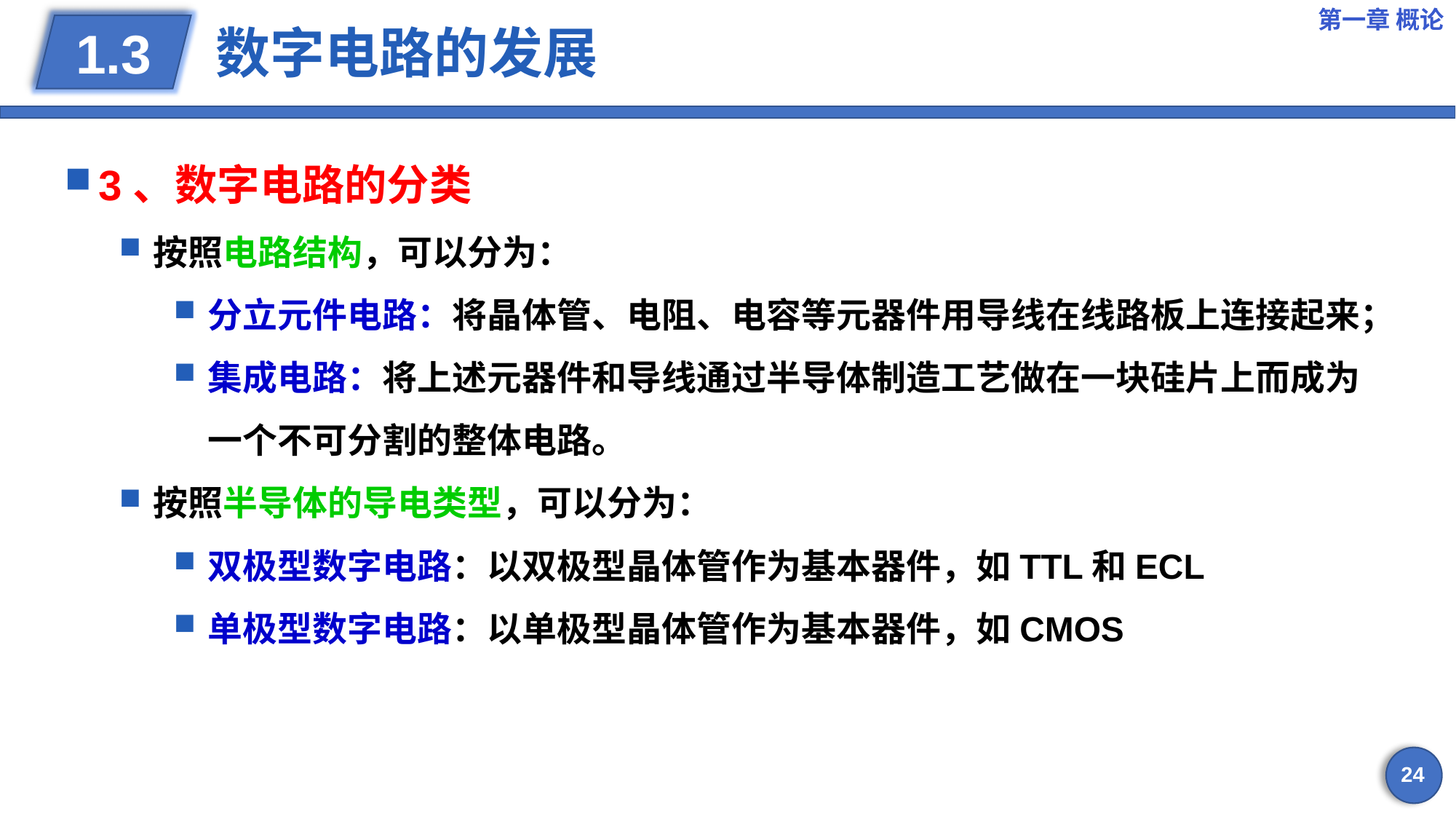

第一章 概论
# 数字电路的发展
1.3
3、数字电路的分类
按照电路结构，可以分为：
分立元件电路：将晶体管、电阻、电容等元器件用导线在线路板上连接起来；
集成电路：将上述元器件和导线通过半导体制造工艺做在一块硅片上而成为一个不可分割的整体电路。
按照半导体的导电类型，可以分为：
双极型数字电路：以双极型晶体管作为基本器件，如TTL和ECL
单极型数字电路：以单极型晶体管作为基本器件，如CMOS
24